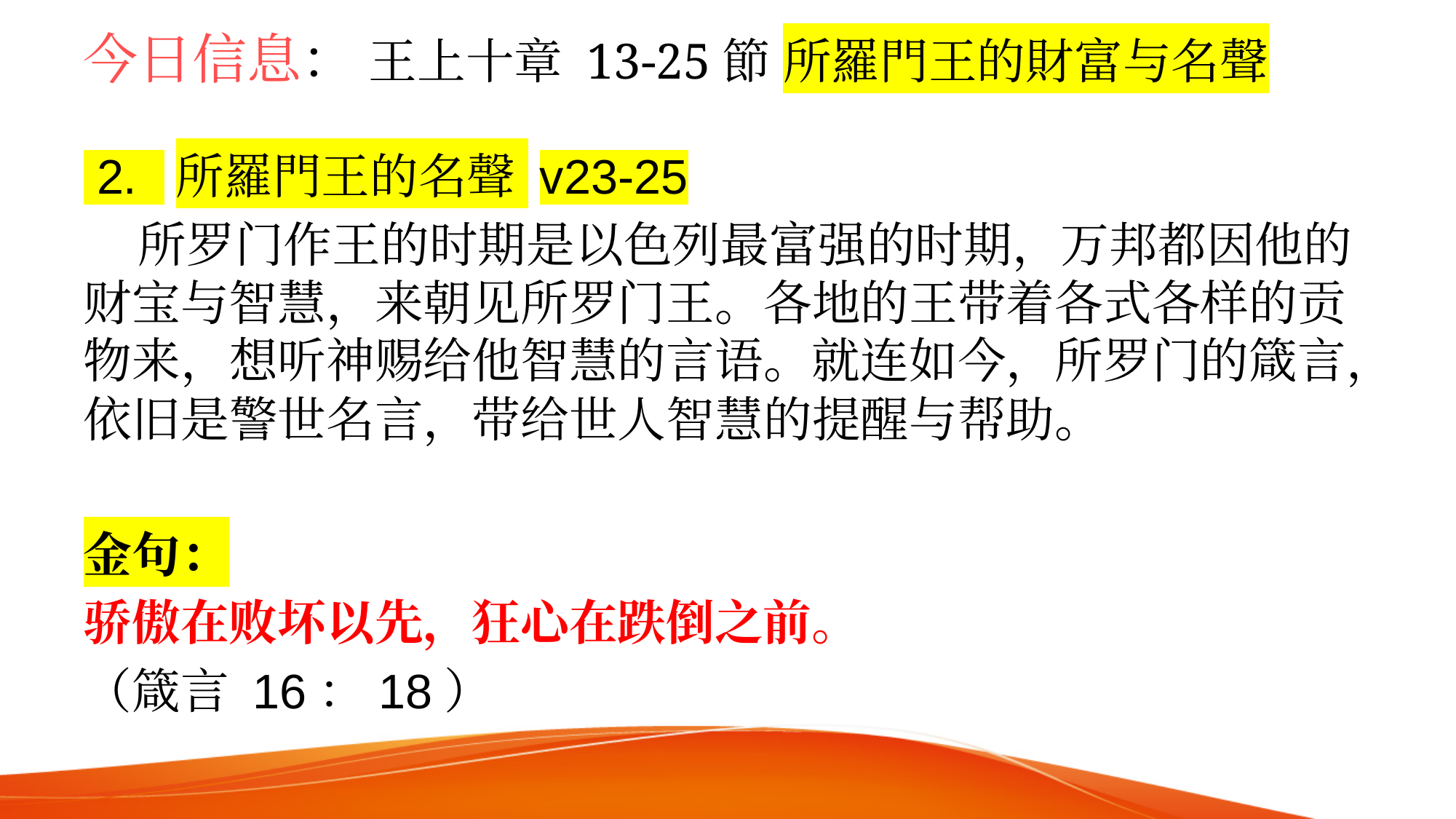

# 今日信息： 王上十章 13-25節 所羅門王的財富与名聲
 2.  所羅門王的名聲 v23-25
所罗门作王的时期是以色列最富强的时期，万邦都因他的财宝与智慧，来朝见所罗门王。各地的王带着各式各样的贡物来，想听神赐给他智慧的言语。就连如今，所罗门的箴言，依旧是警世名言，带给世人智慧的提醒与帮助。

金句：
骄傲在败坏以先，狂心在跌倒之前。
（箴言 16：18）